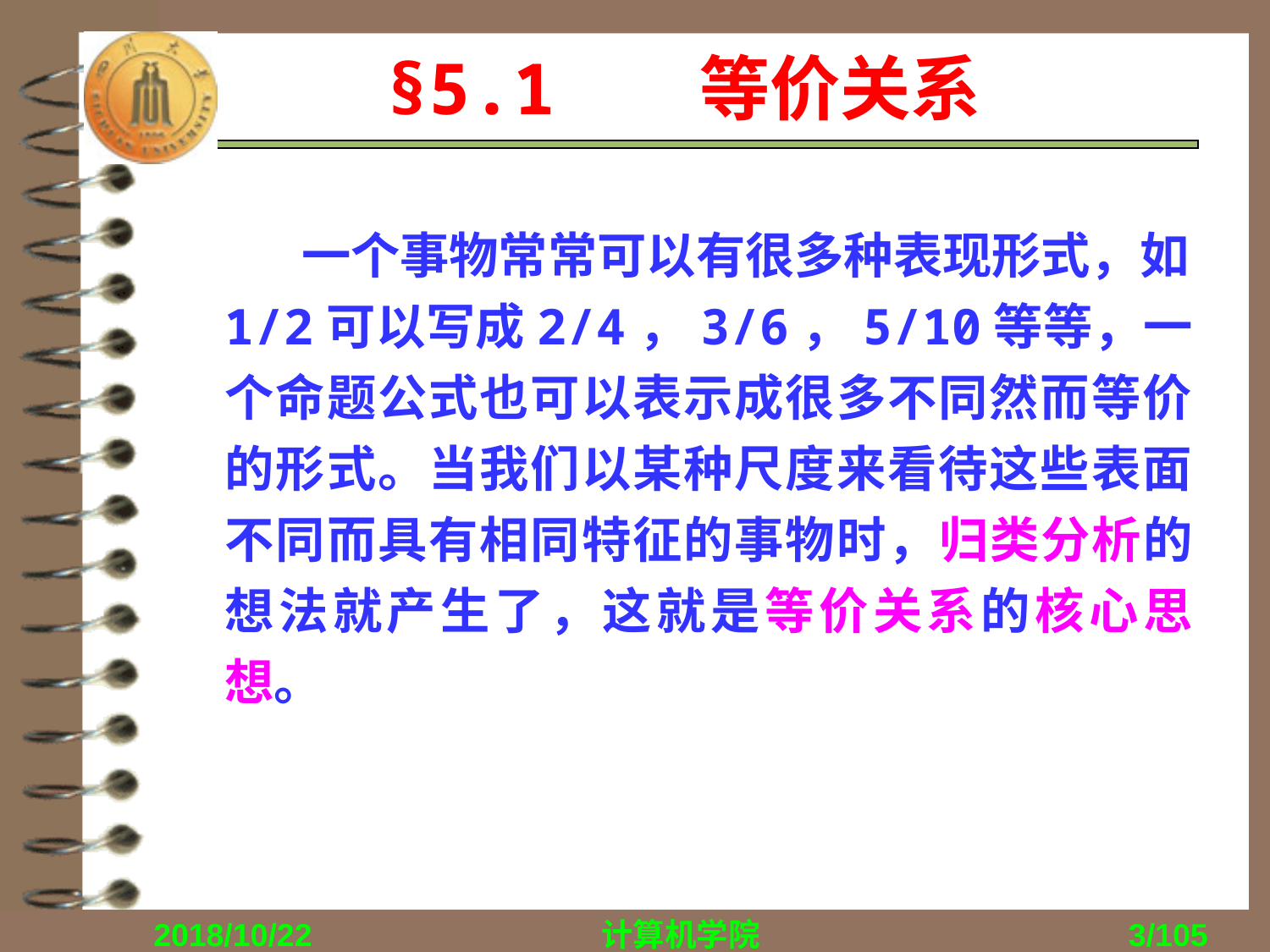

§5.1   等价关系
          一个事物常常可以有很多种表现形式，如1/2可以写成2/4，3/6，5/10等等，一个命题公式也可以表示成很多不同然而等价的形式。当我们以某种尺度来看待这些表面不同而具有相同特征的事物时，归类分析的想法就产生了，这就是等价关系的核心思想。
2018/10/22
计算机学院
3/105